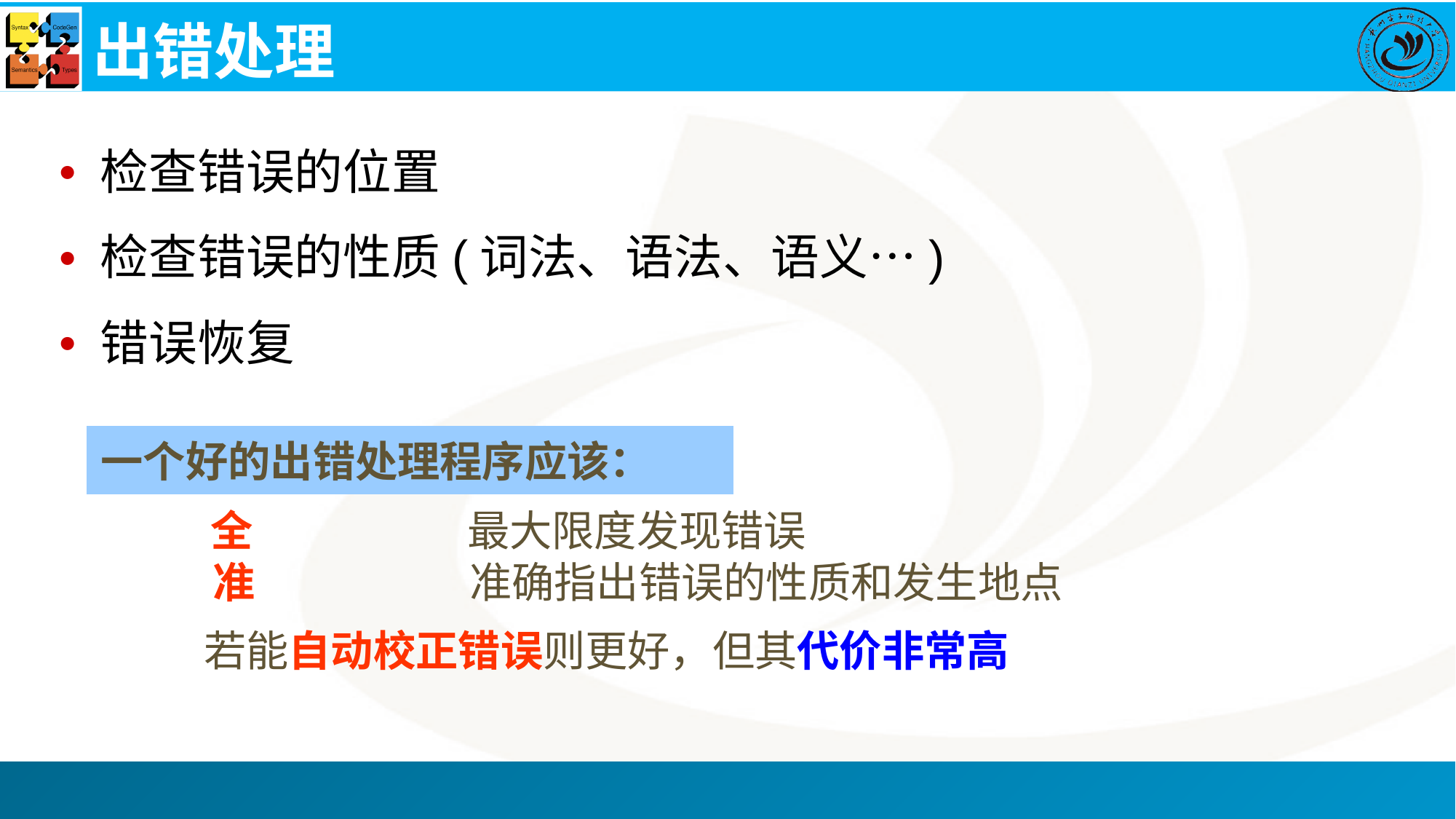

# 出错处理
检查错误的位置
检查错误的性质(词法、语法、语义…)
错误恢复
一个好的出错处理程序应该：
全        	    最大限度发现错误
准       	    准确指出错误的性质和发生地点
若能自动校正错误则更好，但其代价非常高
38